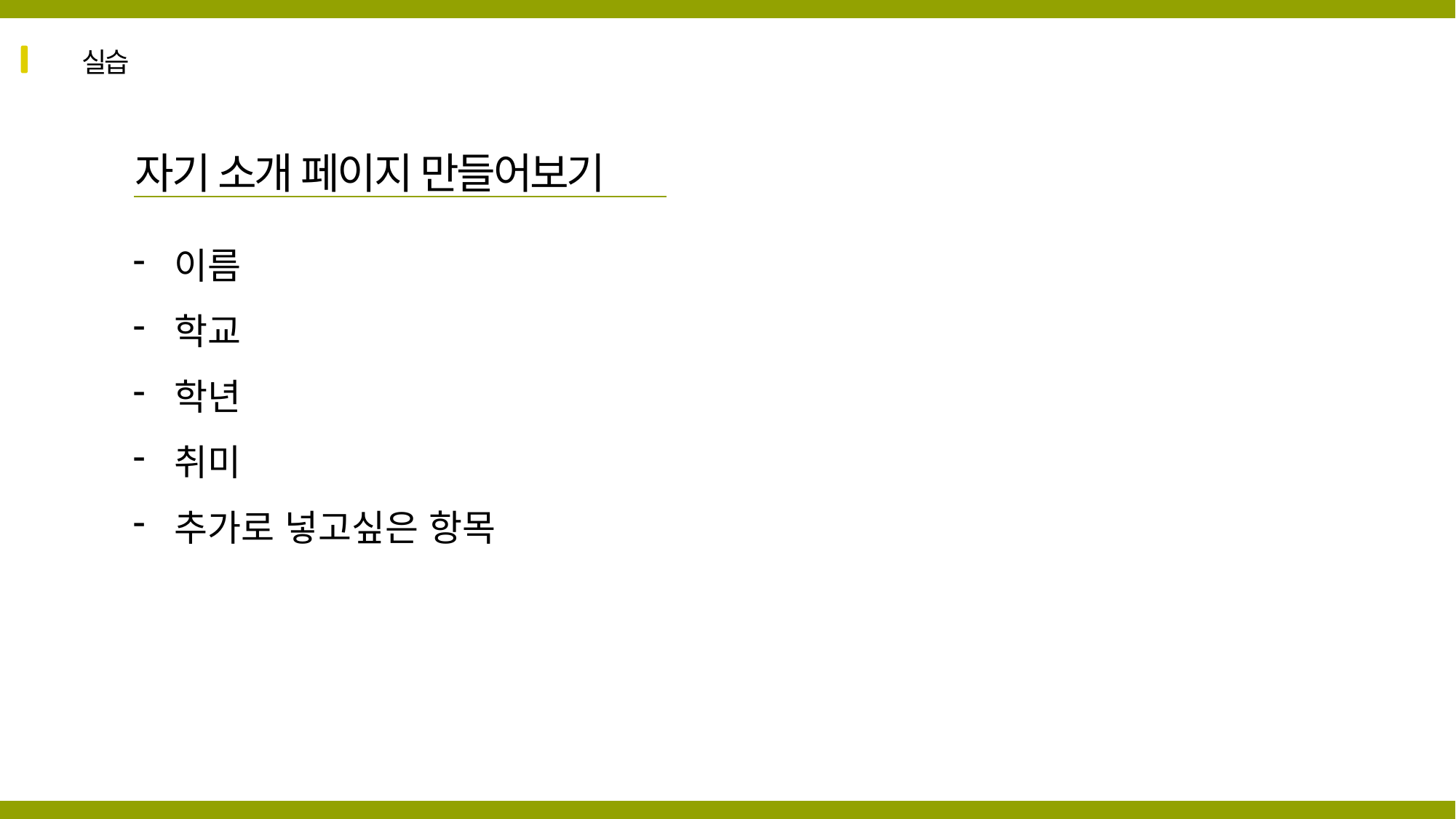

실습

자기 소개 페이지 만들어보기
이름
학교
학년
취미
추가로 넣고싶은 항목